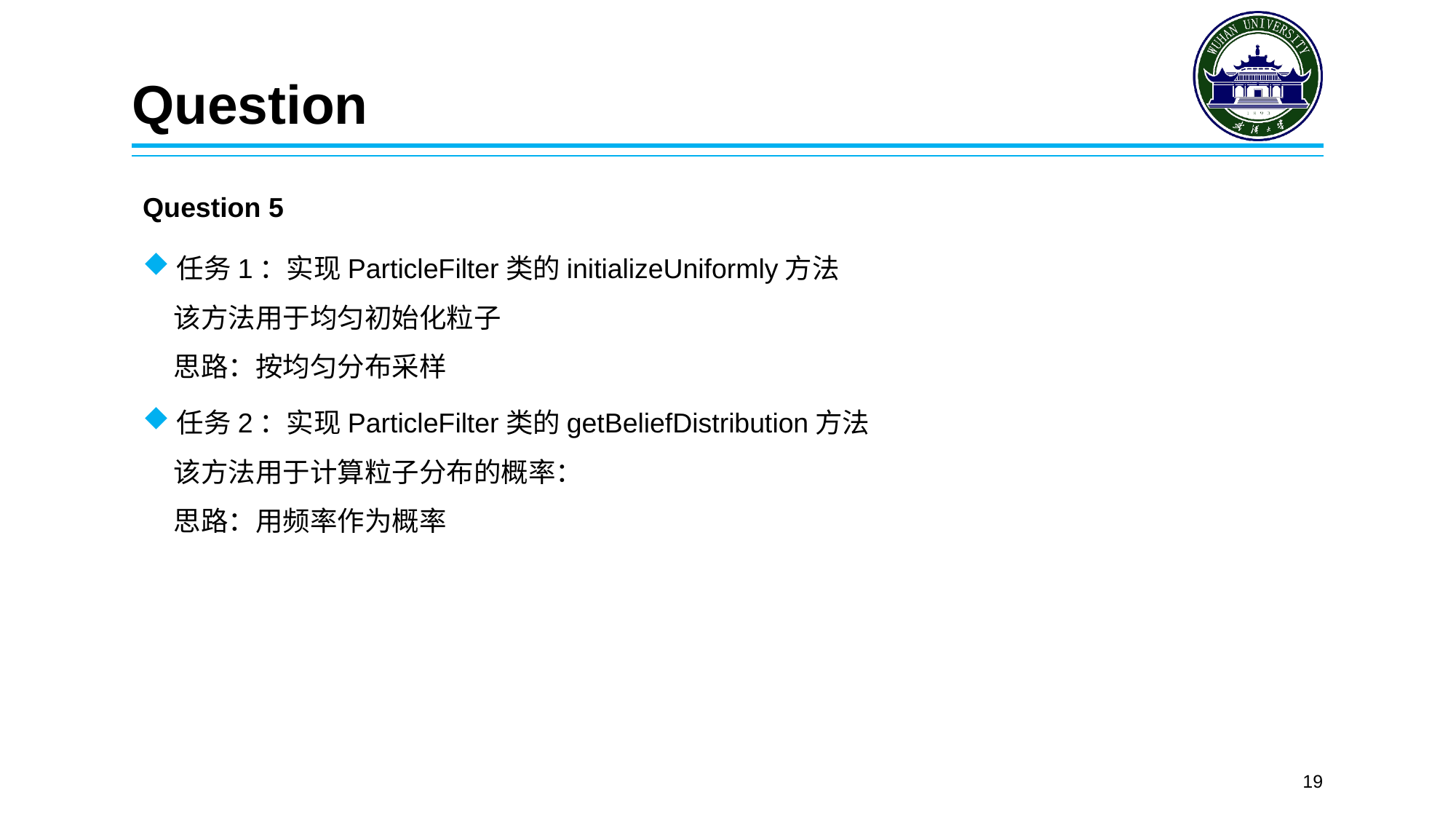

# Question
Question 5
任务1：实现ParticleFilter类的initializeUniformly方法
    该方法用于均匀初始化粒子
    思路：按均匀分布采样
任务2：实现ParticleFilter类的getBeliefDistribution方法
    该方法用于计算粒子分布的概率：
    思路：用频率作为概率
19